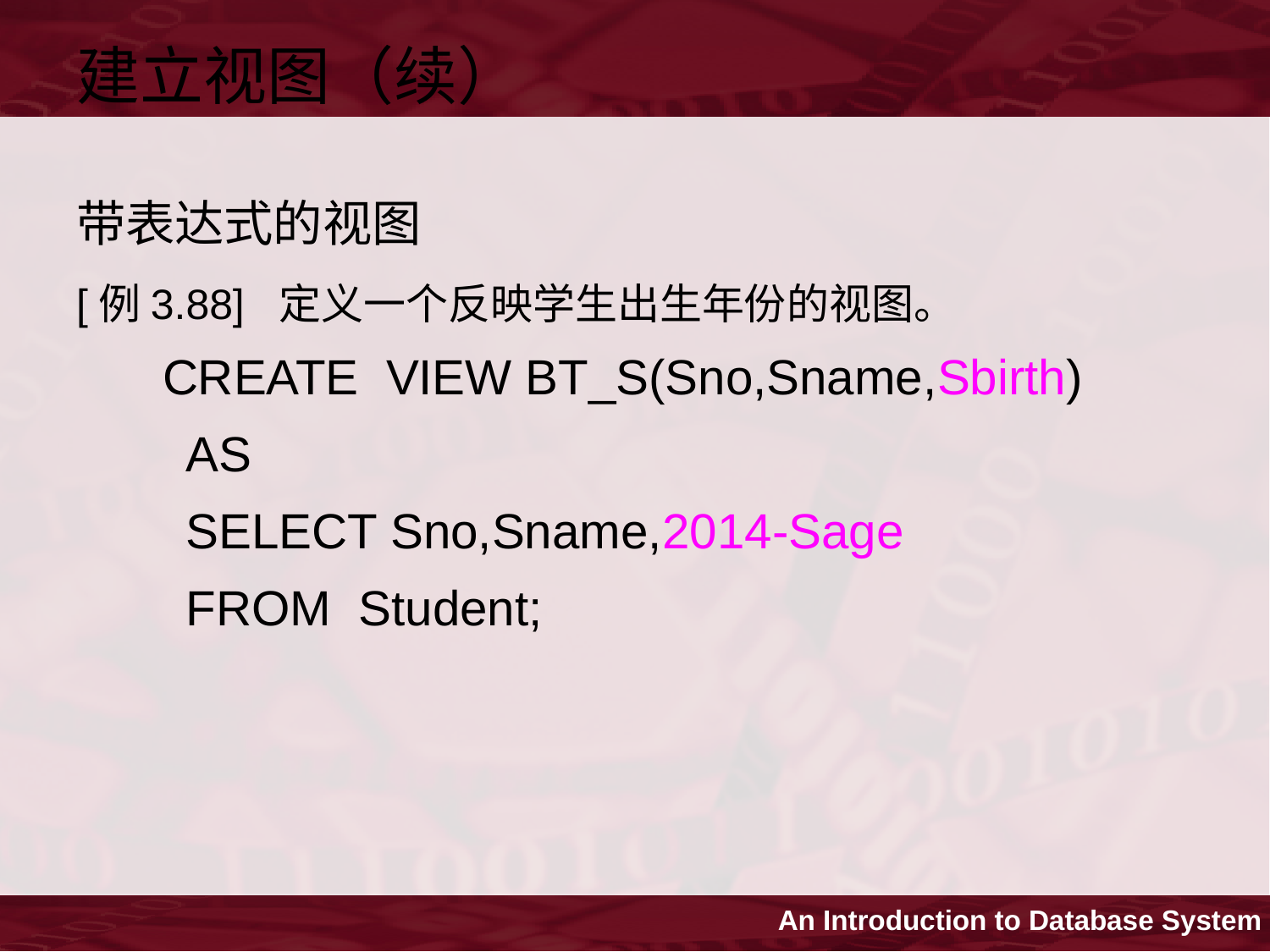

建立视图（续）
带表达式的视图

[例3.88]  定义一个反映学生出生年份的视图。
        CREATE  VIEW BT_S(Sno,Sname,Sbirth)
        AS
        SELECT Sno,Sname,2014-Sage
        FROM  Student;